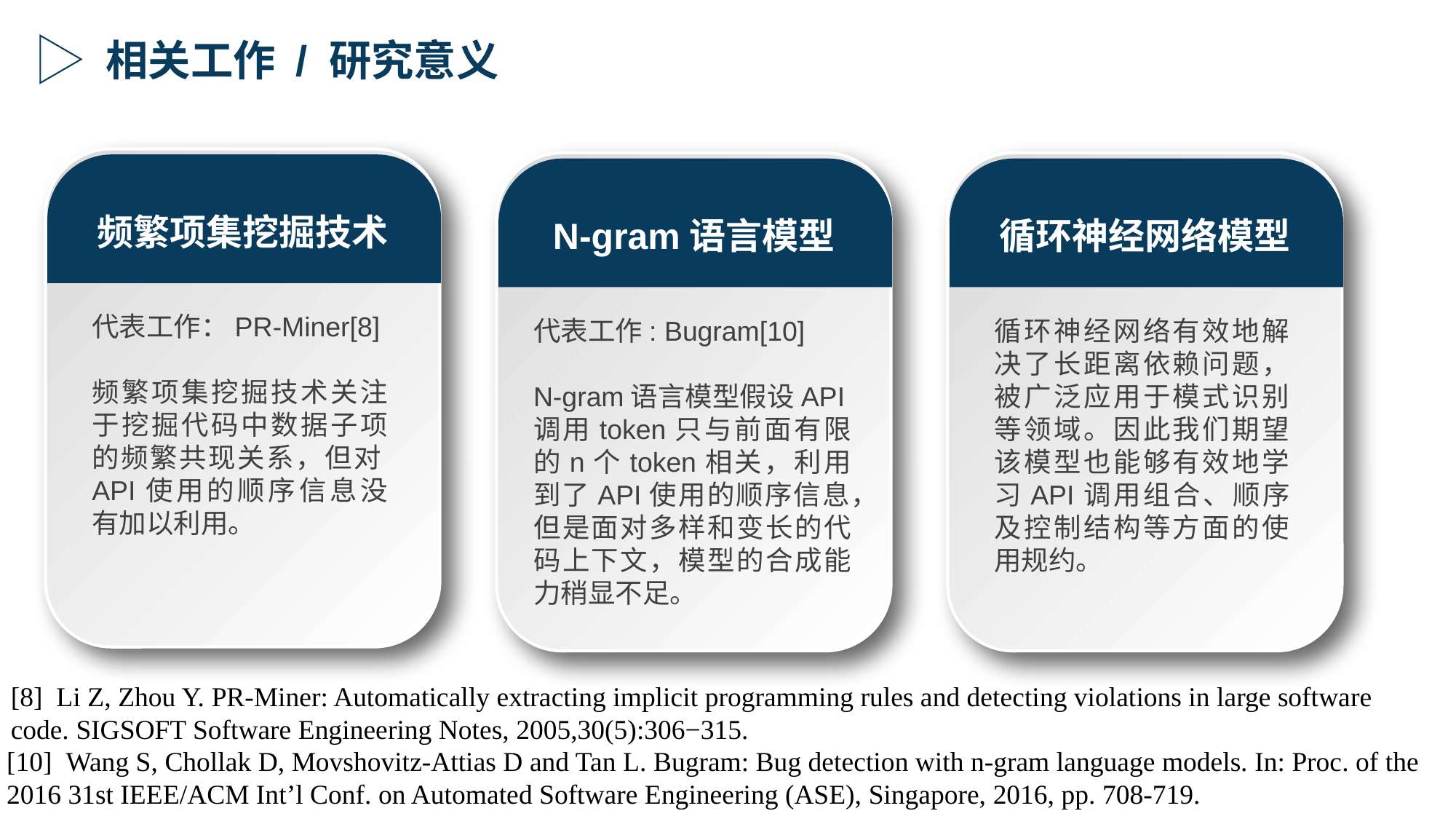

相关工作 / 研究意义

频繁项集挖掘技术
N-gram语言模型
循环神经网络模型
代表工作：PR-Miner[8]

频繁项集挖掘技术关注于挖掘代码中数据子项的频繁共现关系，但对API使用的顺序信息没有加以利用。
代表工作: Bugram[10]

N-gram语言模型假设API调用token只与前面有限的n个token相关，利用到了API使用的顺序信息，但是面对多样和变长的代码上下文，模型的合成能力稍显不足。
循环神经网络有效地解决了长距离依赖问题，被广泛应用于模式识别等领域。因此我们期望该模型也能够有效地学习API调用组合、顺序及控制结构等方面的使用规约。
[8]  Li Z, Zhou Y. PR-Miner: Automatically extracting implicit programming rules and detecting violations in large software code. SIGSOFT Software Engineering Notes, 2005,30(5):306−315.
[10]  Wang S, Chollak D, Movshovitz-Attias D and Tan L. Bugram: Bug detection with n-gram language models. In: Proc. of the 2016 31st IEEE/ACM Int’l Conf. on Automated Software Engineering (ASE), Singapore, 2016, pp. 708-719.